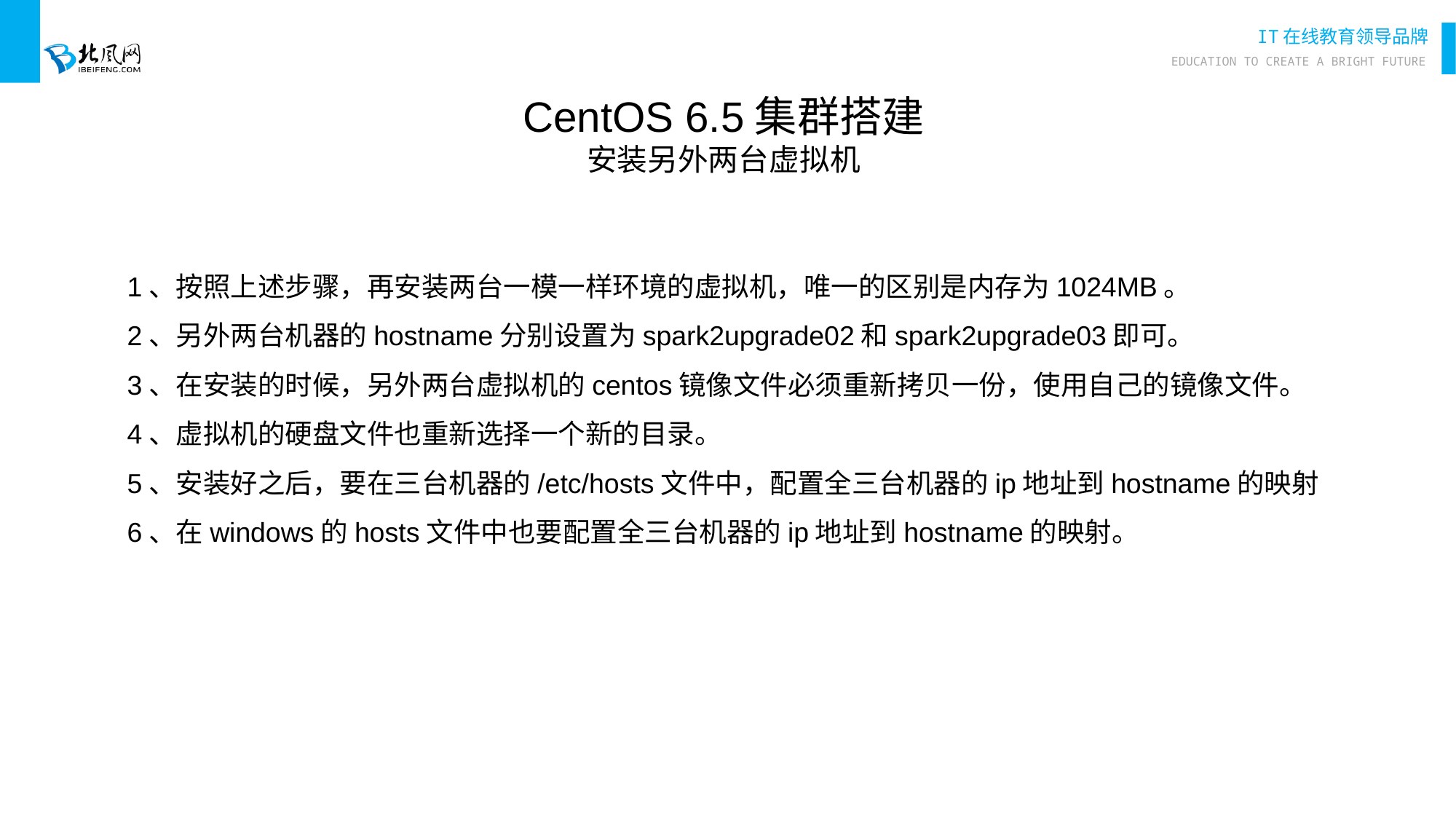

CentOS 6.5集群搭建
安装另外两台虚拟机
1、按照上述步骤，再安装两台一模一样环境的虚拟机，唯一的区别是内存为1024MB。
2、另外两台机器的hostname分别设置为spark2upgrade02和spark2upgrade03即可。
3、在安装的时候，另外两台虚拟机的centos镜像文件必须重新拷贝一份，使用自己的镜像文件。
4、虚拟机的硬盘文件也重新选择一个新的目录。
5、安装好之后，要在三台机器的/etc/hosts文件中，配置全三台机器的ip地址到hostname的映射
6、在windows的hosts文件中也要配置全三台机器的ip地址到hostname的映射。